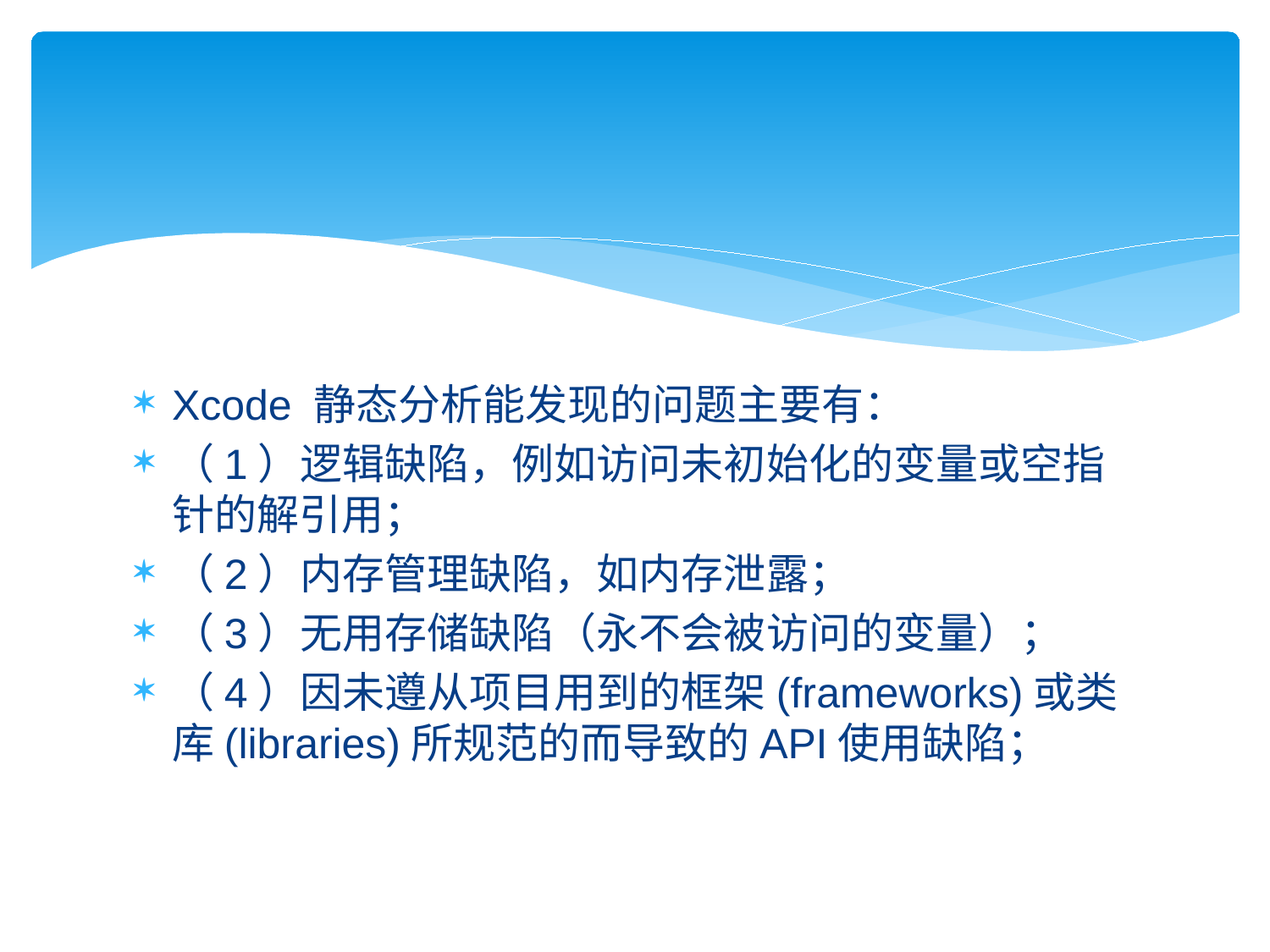

#
Xcode 静态分析能发现的问题主要有：
（1）逻辑缺陷，例如访问未初始化的变量或空指针的解引用；
（2）内存管理缺陷，如内存泄露；
（3）无用存储缺陷（永不会被访问的变量）；
（4）因未遵从项目用到的框架(frameworks)或类库(libraries)所规范的而导致的API使用缺陷；